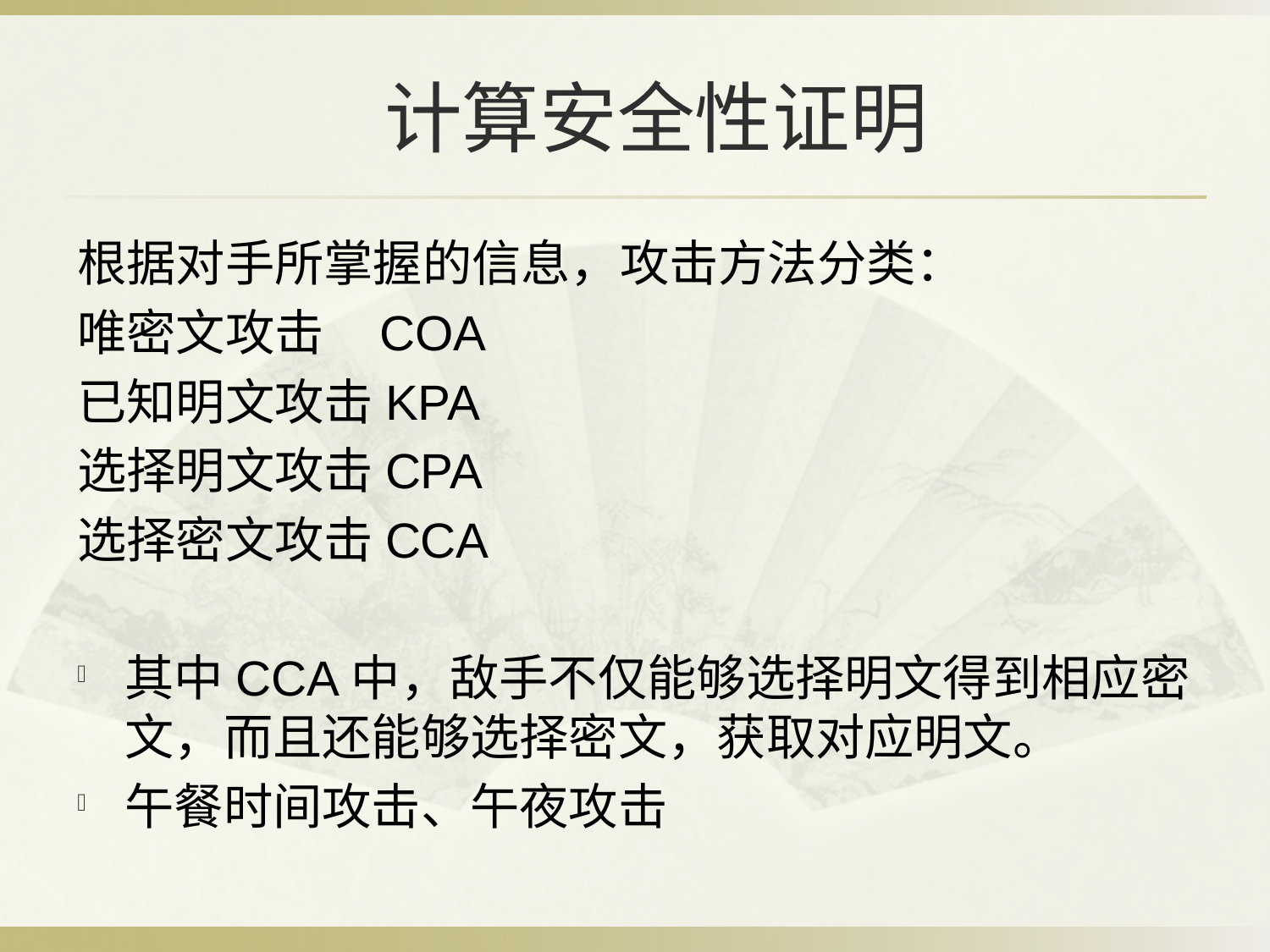

# 计算安全性证明
根据对手所掌握的信息，攻击方法分类：
唯密文攻击    COA
已知明文攻击KPA
选择明文攻击CPA
选择密文攻击CCA

其中CCA中，敌手不仅能够选择明文得到相应密文，而且还能够选择密文，获取对应明文。
午餐时间攻击、午夜攻击